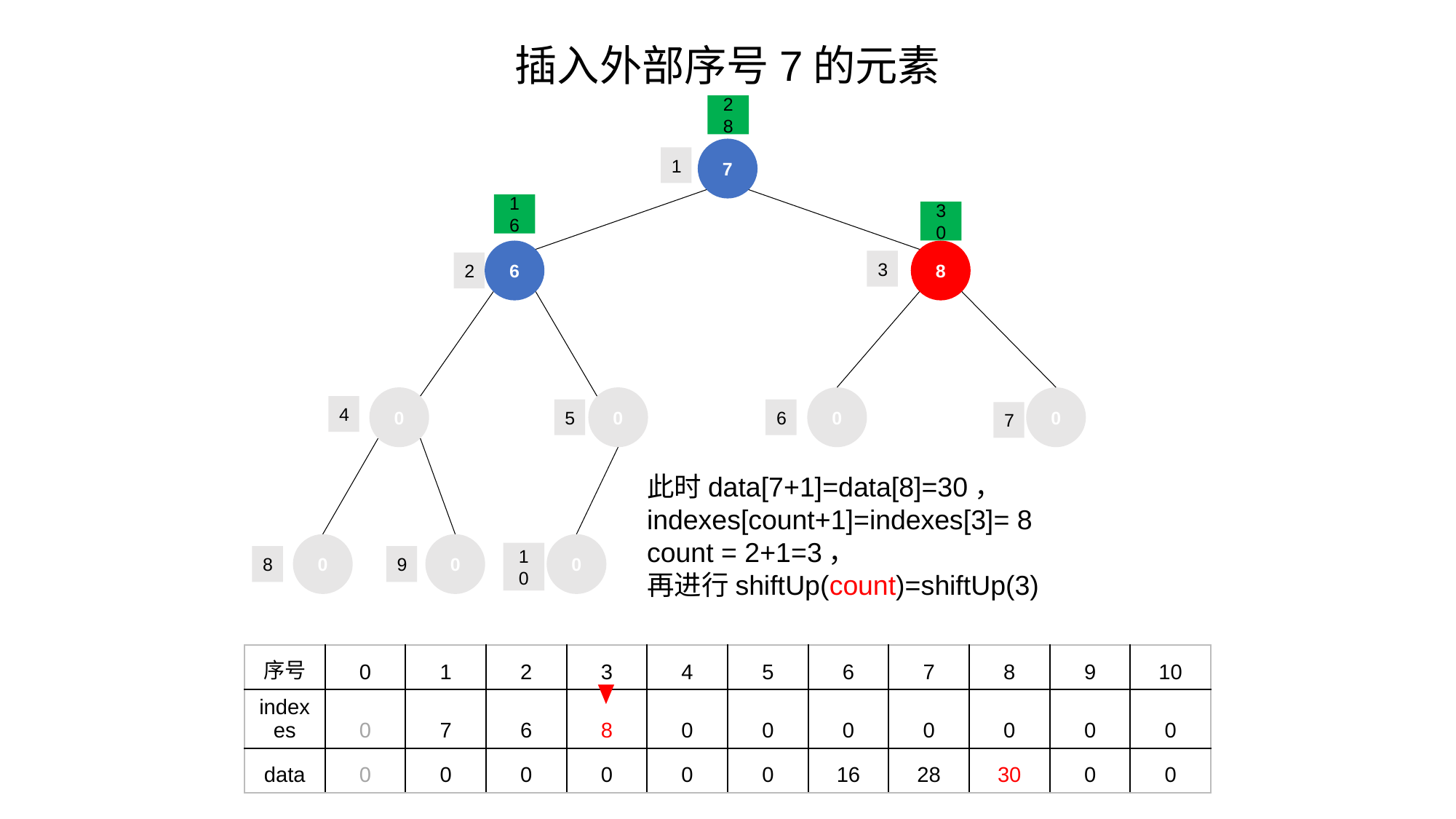

# 插入外部序号7的元素
28
16
30
7
1
6
8
3
2
0
0
0
0
4
5
6
7
此时data[7+1]=data[8]=30， indexes[count+1]=indexes[3]= 8
count = 2+1=3，
再进行shiftUp(count)=shiftUp(3)
0
0
0
10
8
9
| 序号 | 0 | 1 | 2 | 3 | 4 | 5 | 6 | 7 | 8 | 9 | 10 |
| --- | --- | --- | --- | --- | --- | --- | --- | --- | --- | --- | --- |
| indexes | 0 | 7 | 6 | 8 | 0 | 0 | 0 | 0 | 0 | 0 | 0 |
| data | 0 | 0 | 0 | 0 | 0 | 0 | 16 | 28 | 30 | 0 | 0 |